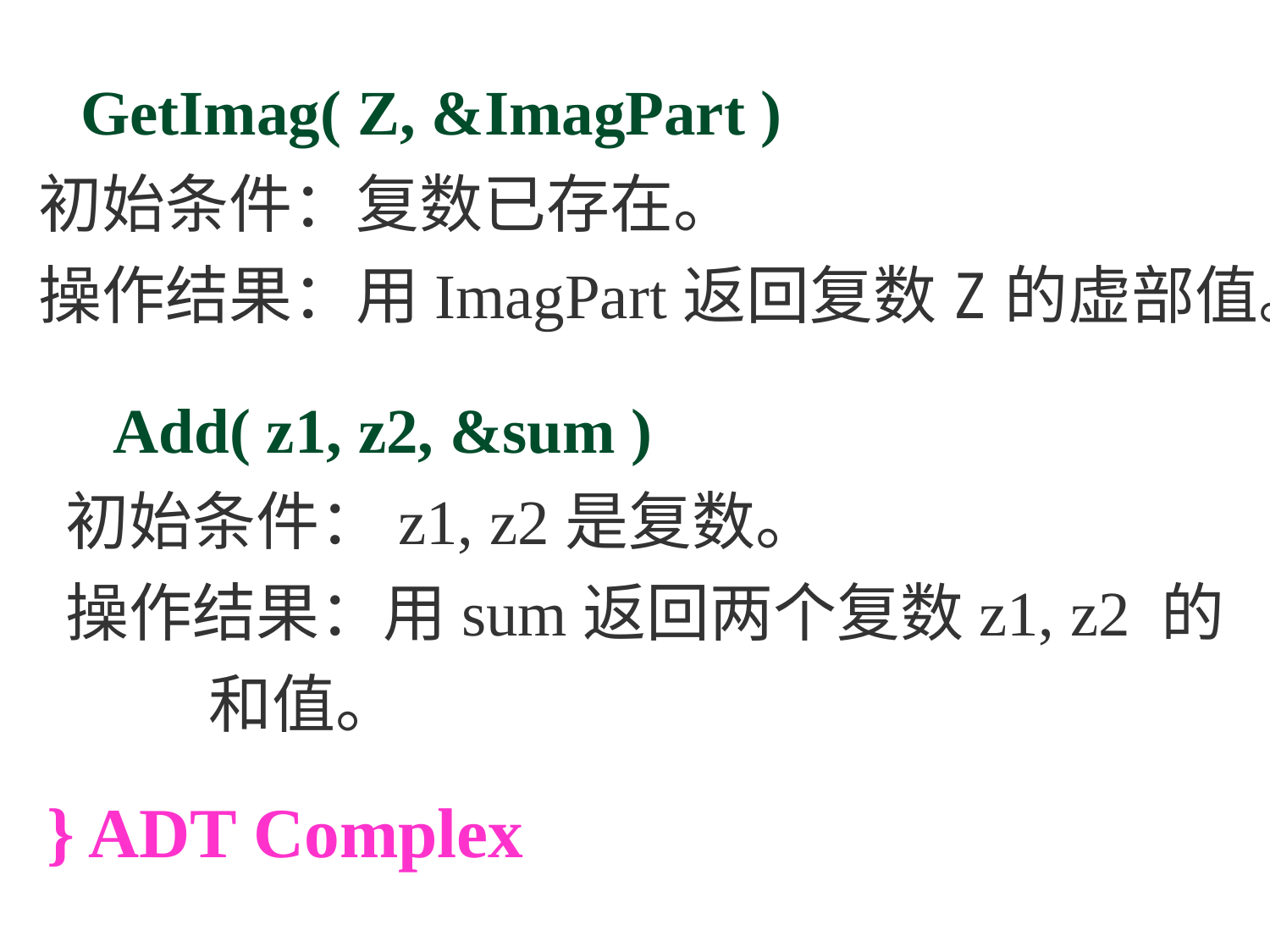

GetImag( Z, &ImagPart )
初始条件：复数已存在。
操作结果：用ImagPart返回复数Z的虚部值。
   Add( z1, z2, &sum )
初始条件：z1, z2是复数。
操作结果：用sum返回两个复数z1, z2 的
         和值。
} ADT Complex